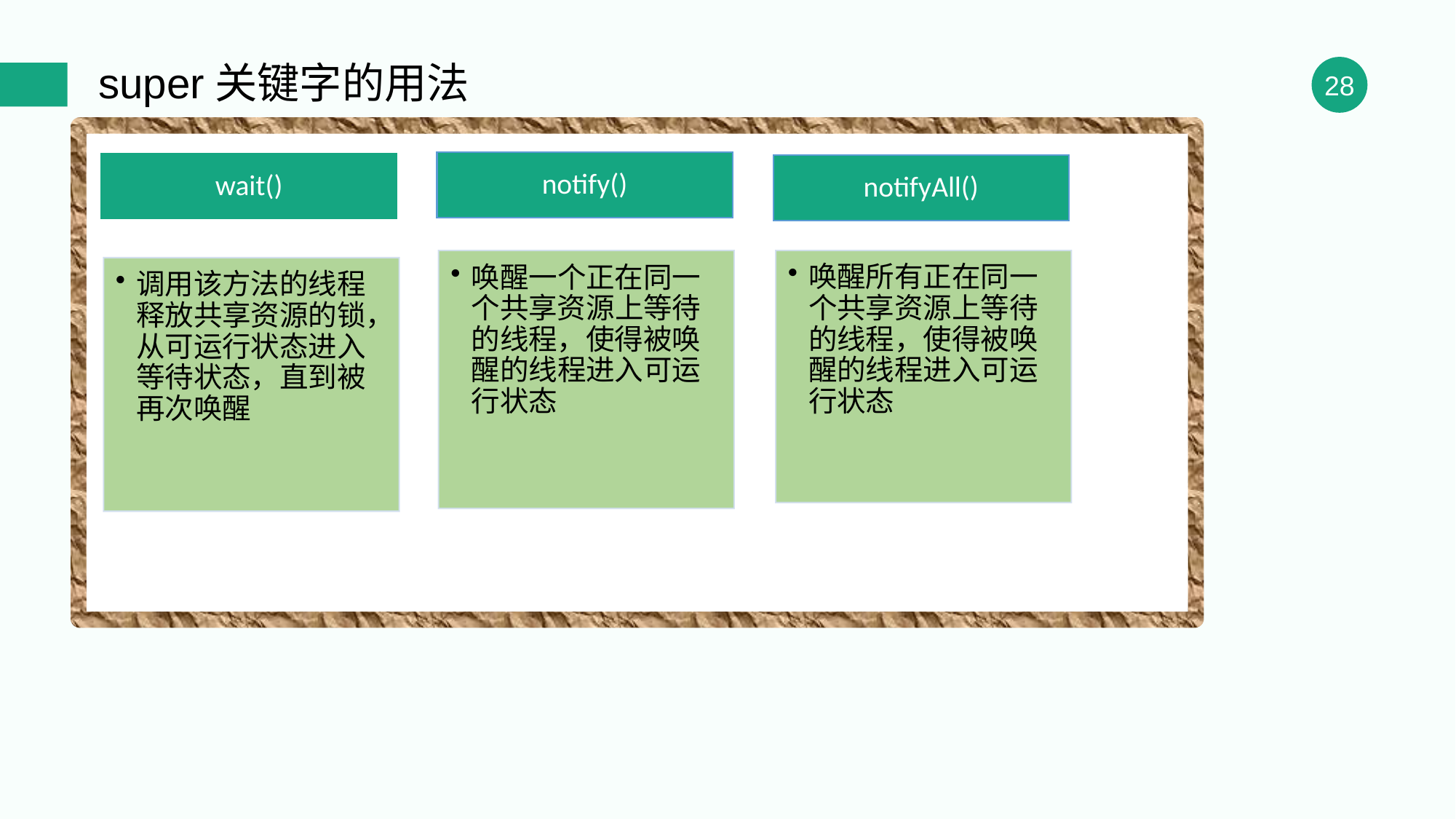

super关键字的用法

wait()
调用该方法的线程释放共享资源的锁，从可运行状态进入等待状态，直到被再次唤醒
notify()
唤醒一个正在同一个共享资源上等待的线程，使得被唤醒的线程进入可运行状态
notifyAll()
唤醒所有正在同一个共享资源上等待的线程，使得被唤醒的线程进入可运行状态